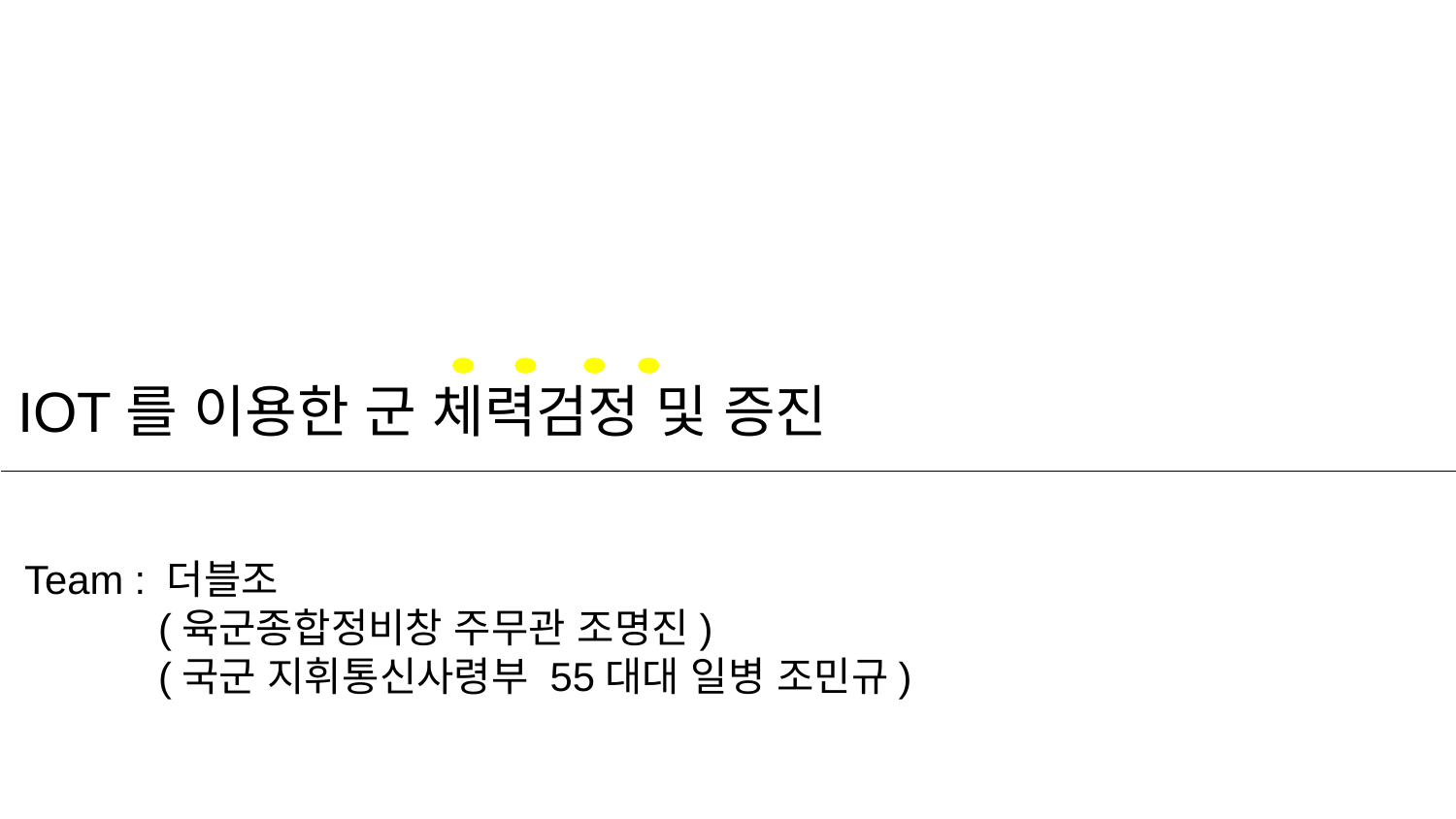

IOT를 이용한 군 체력검정 및 증진

Team : 더블조
            (육군종합정비창 주무관 조명진)
            (국군 지휘통신사령부 55대대 일병 조민규)